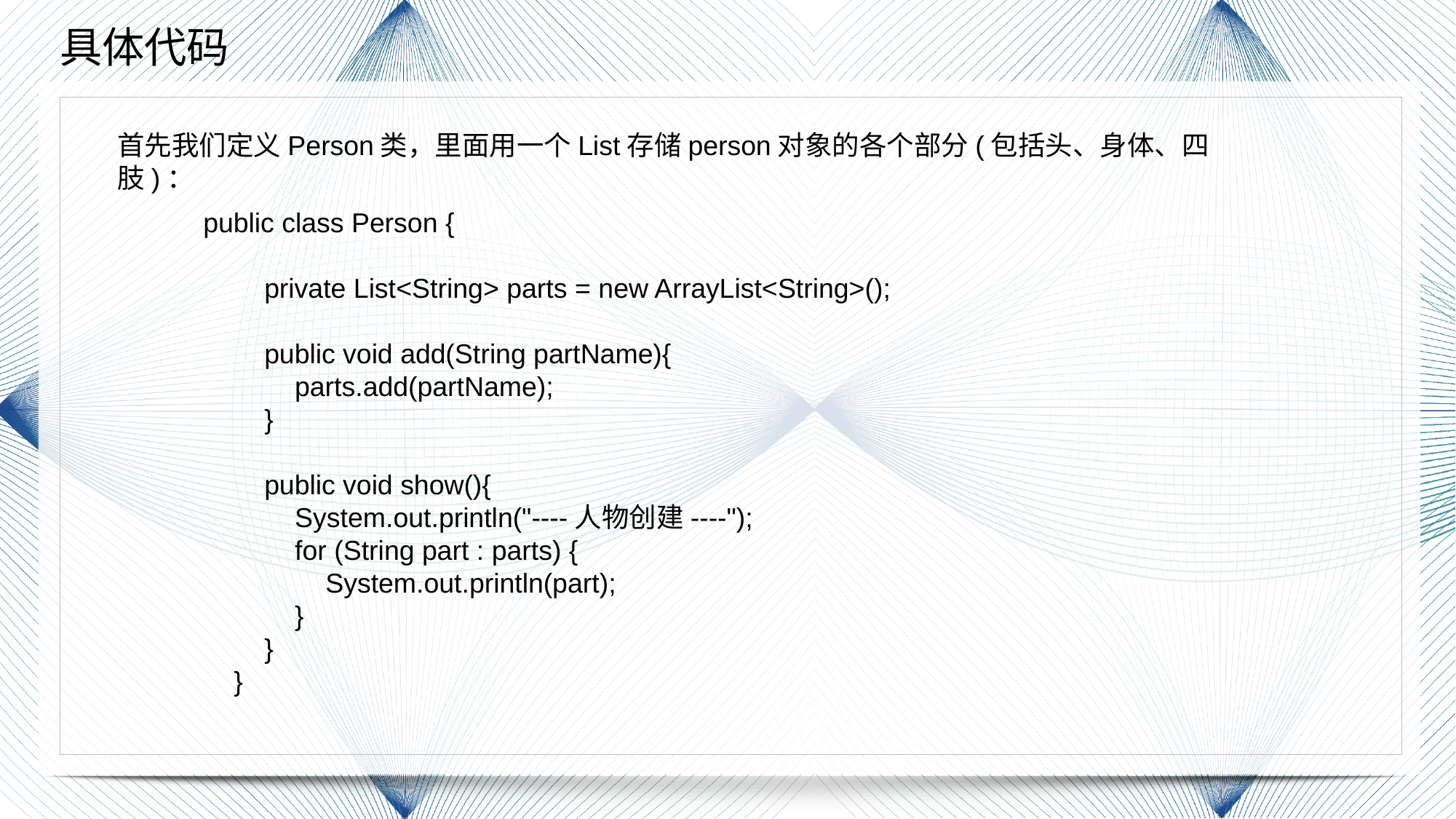

具体代码
首先我们定义Person类，里面用一个List存储person对象的各个部分(包括头、身体、四肢)：
public class Person {

        private List<String> parts = new ArrayList<String>();

        public void add(String partName){
            parts.add(partName);
        }

        public void show(){
            System.out.println("----人物创建----");
            for (String part : parts) {
                System.out.println(part);
            }
        }
    }